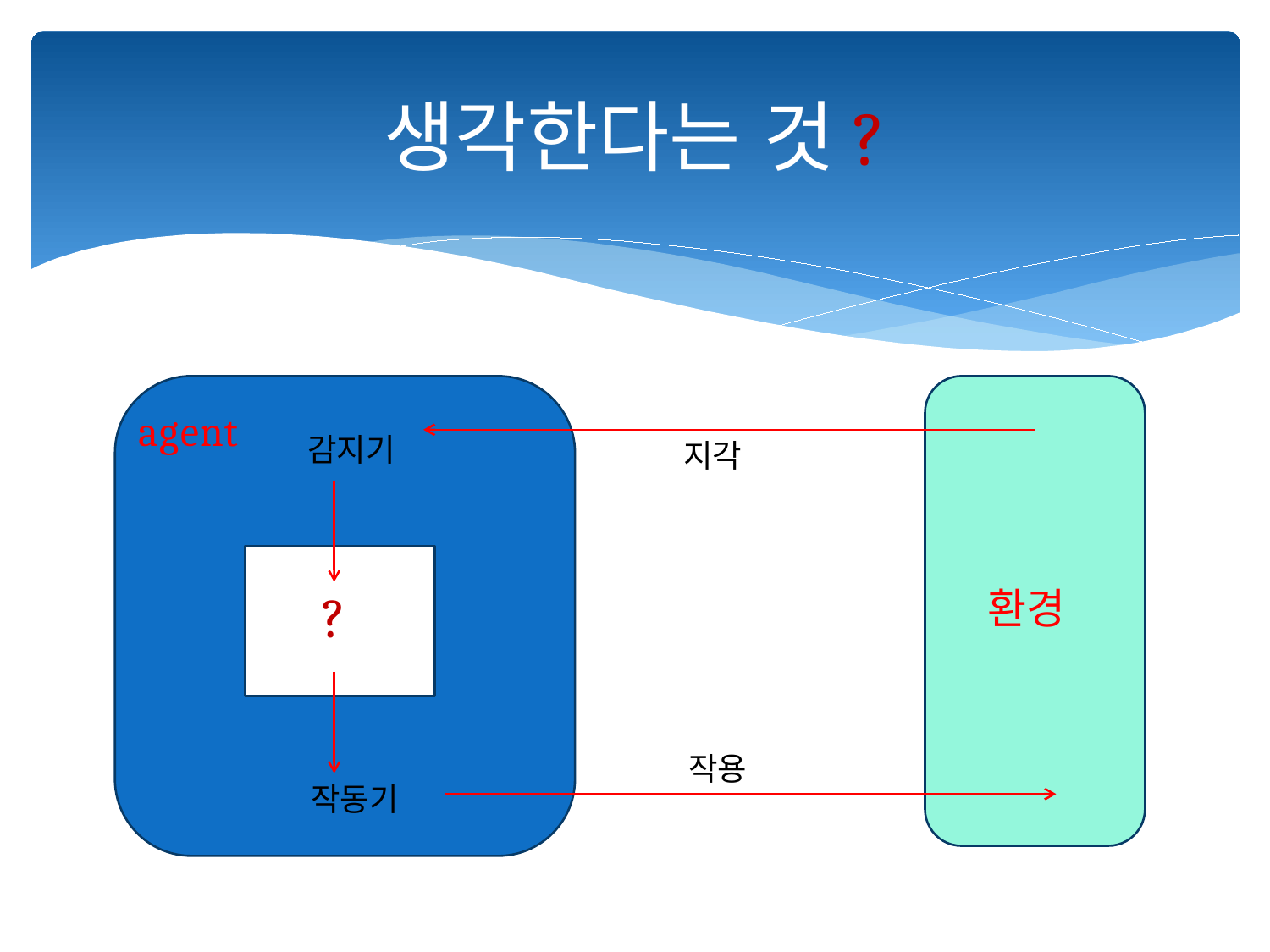

# 생각한다는 것?

agent
감지기
지각

?
환경
작용
작동기